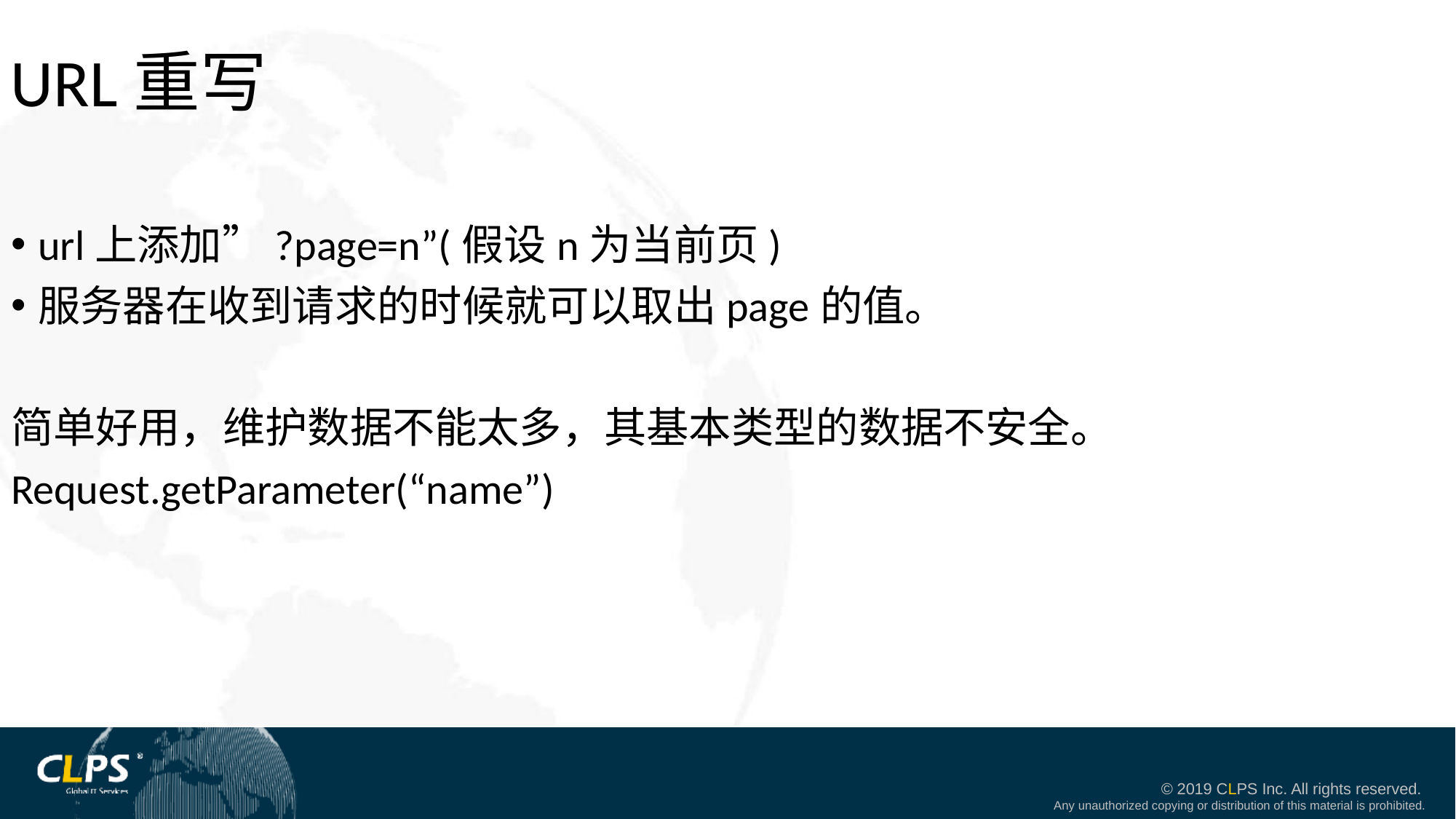

URL重写
url上添加”?page=n”(假设n为当前页)
服务器在收到请求的时候就可以取出page的值。

简单好用，维护数据不能太多，其基本类型的数据不安全。
Request.getParameter(“name”)